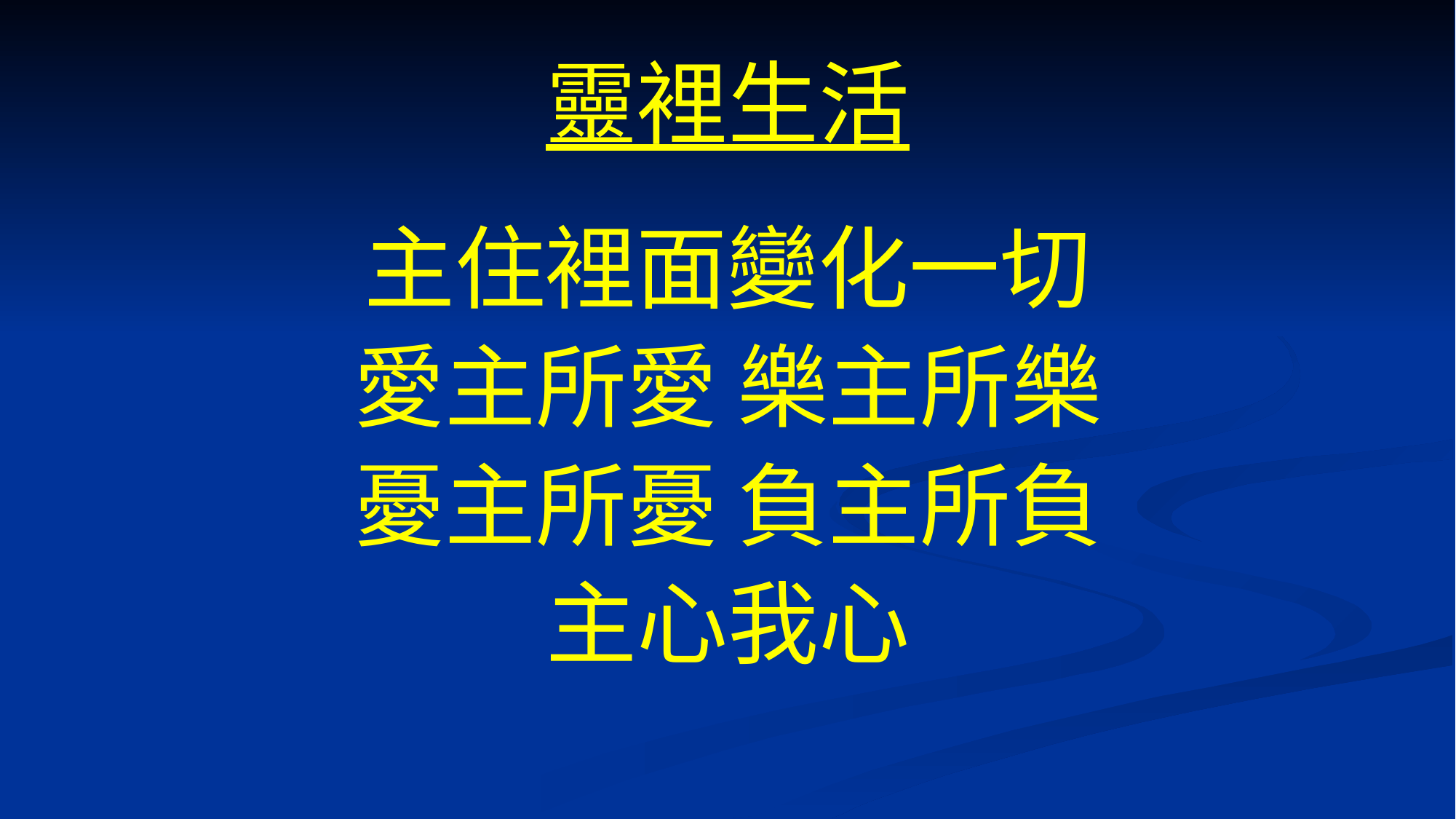

# 靈裡生活
主住裡面變化一切
愛主所愛 樂主所樂
憂主所憂 負主所負
主心我心